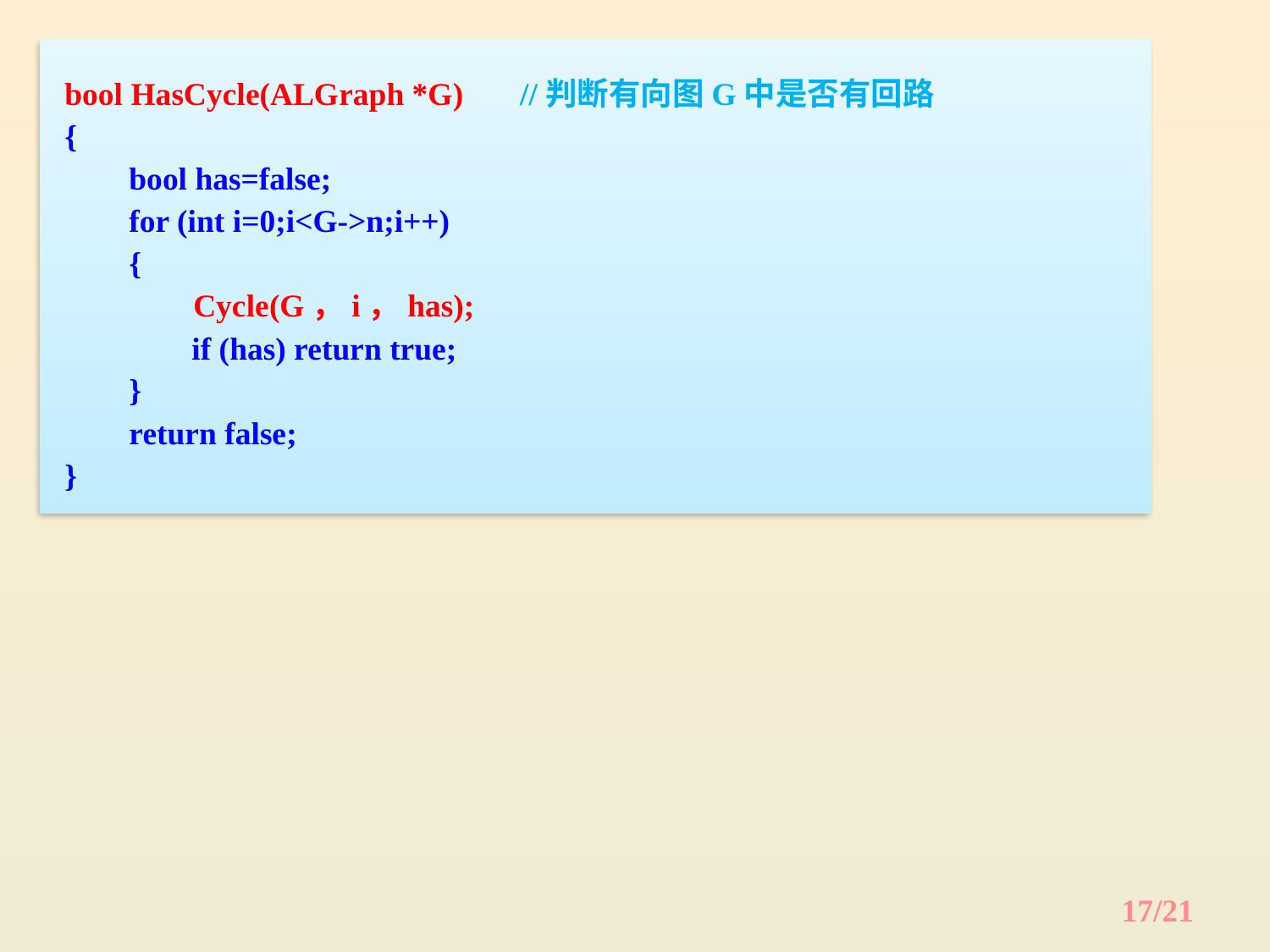

bool HasCycle(ALGraph *G)       //判断有向图G中是否有回路
{
        bool has=false;
        for (int i=0;i<G->n;i++)
        {
                Cycle(G，i，has);
	if (has) return true;
        }
        return false;
}
17/21